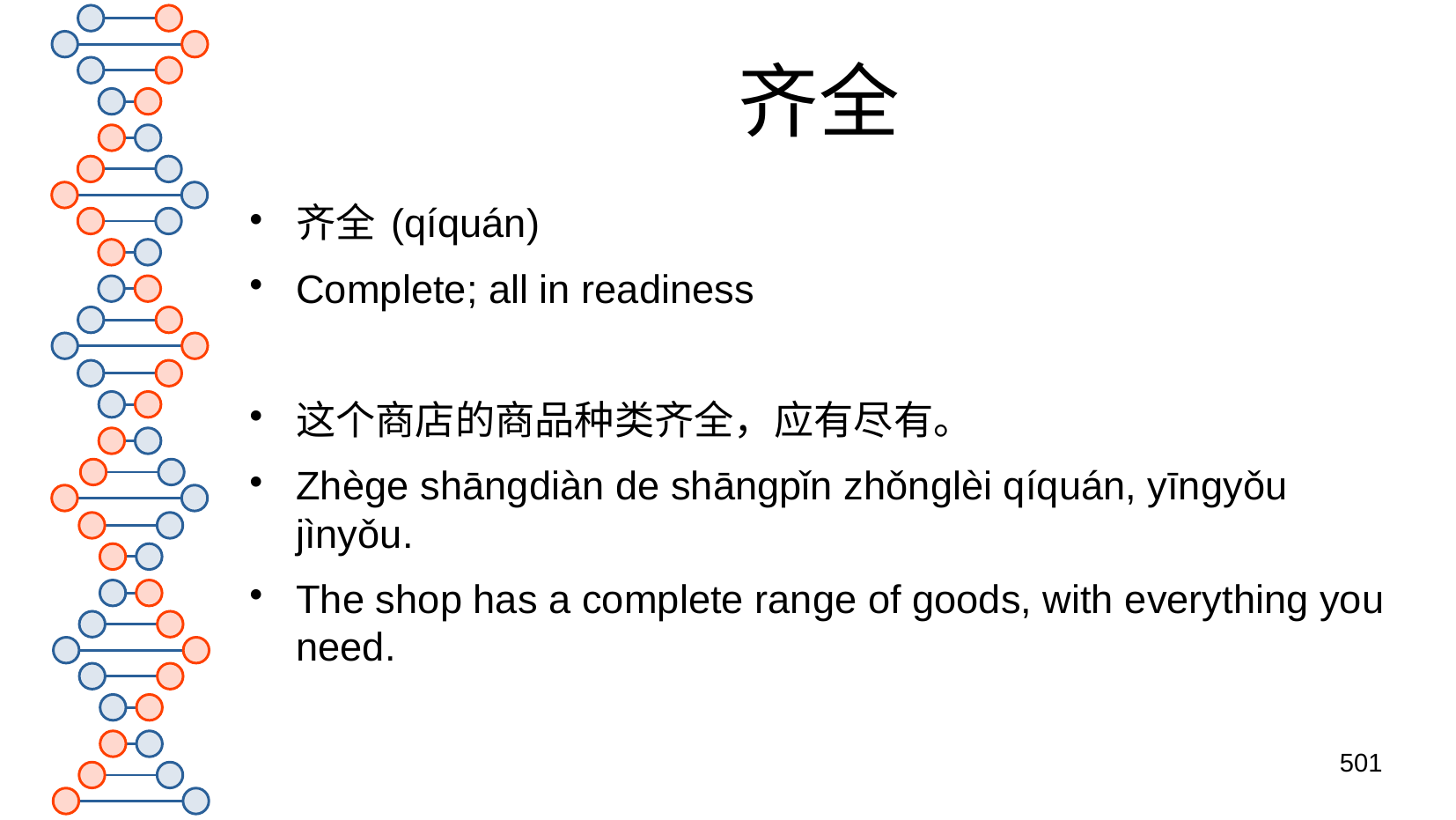

# 齐全
齐全 (qíquán)
Complete; all in readiness

这个商店的商品种类齐全，应有尽有。
Zhège shāngdiàn de shāngpǐn zhǒnglèi qíquán, yīngyǒu jìnyǒu.
The shop has a complete range of goods, with everything you need.
501